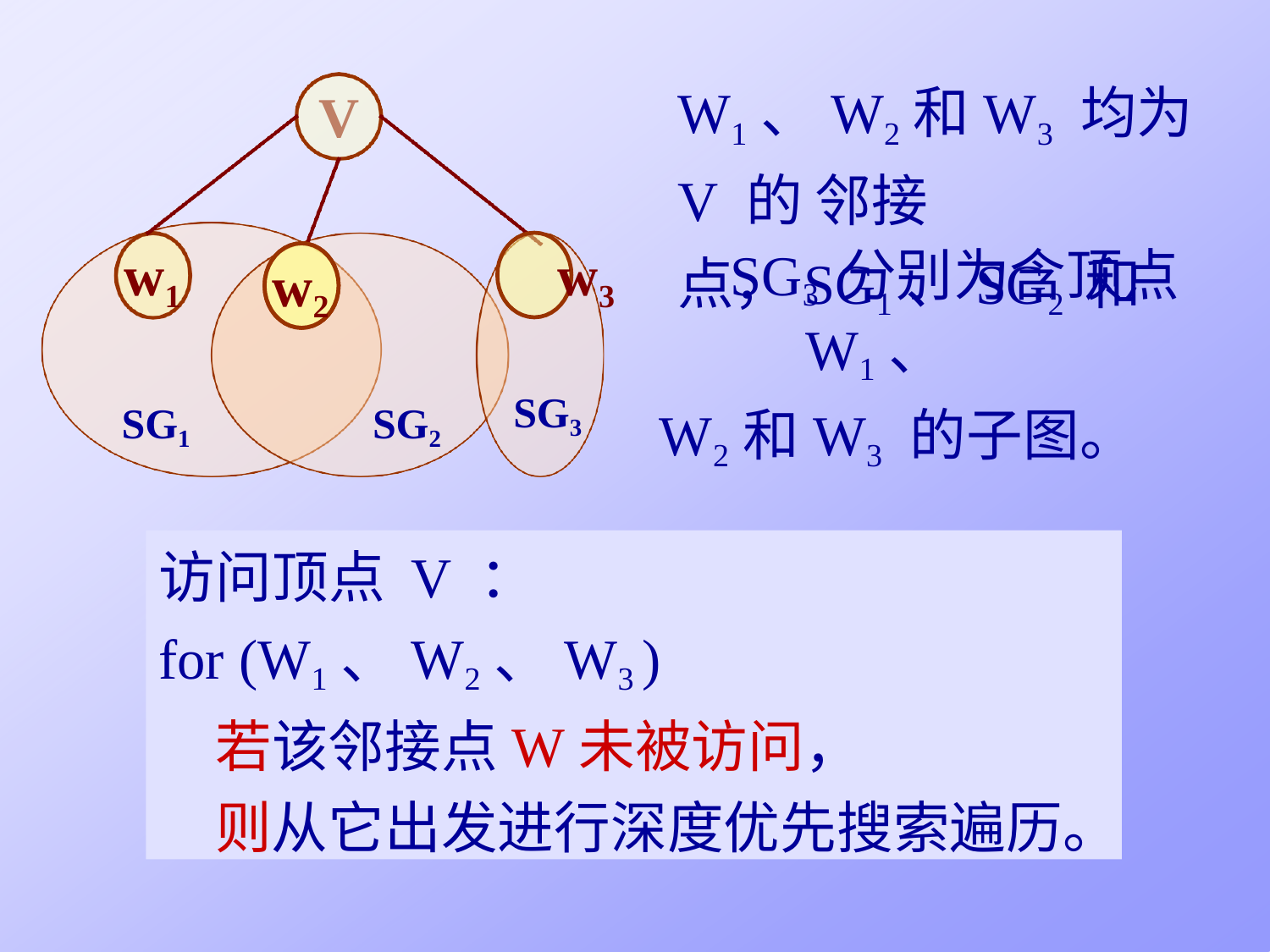

# W1、W2和W3 均为V 的 邻接点，SG1、SG2 和

V
w3	SG3 分别为含顶点W1、
W2和W3 的子图。

w1

w2
SG3
SG1
SG2
访问顶点V ：
for (W1、W2、W3 )
若该邻接点W未被访问，
则从它出发进行深度优先搜索遍历。